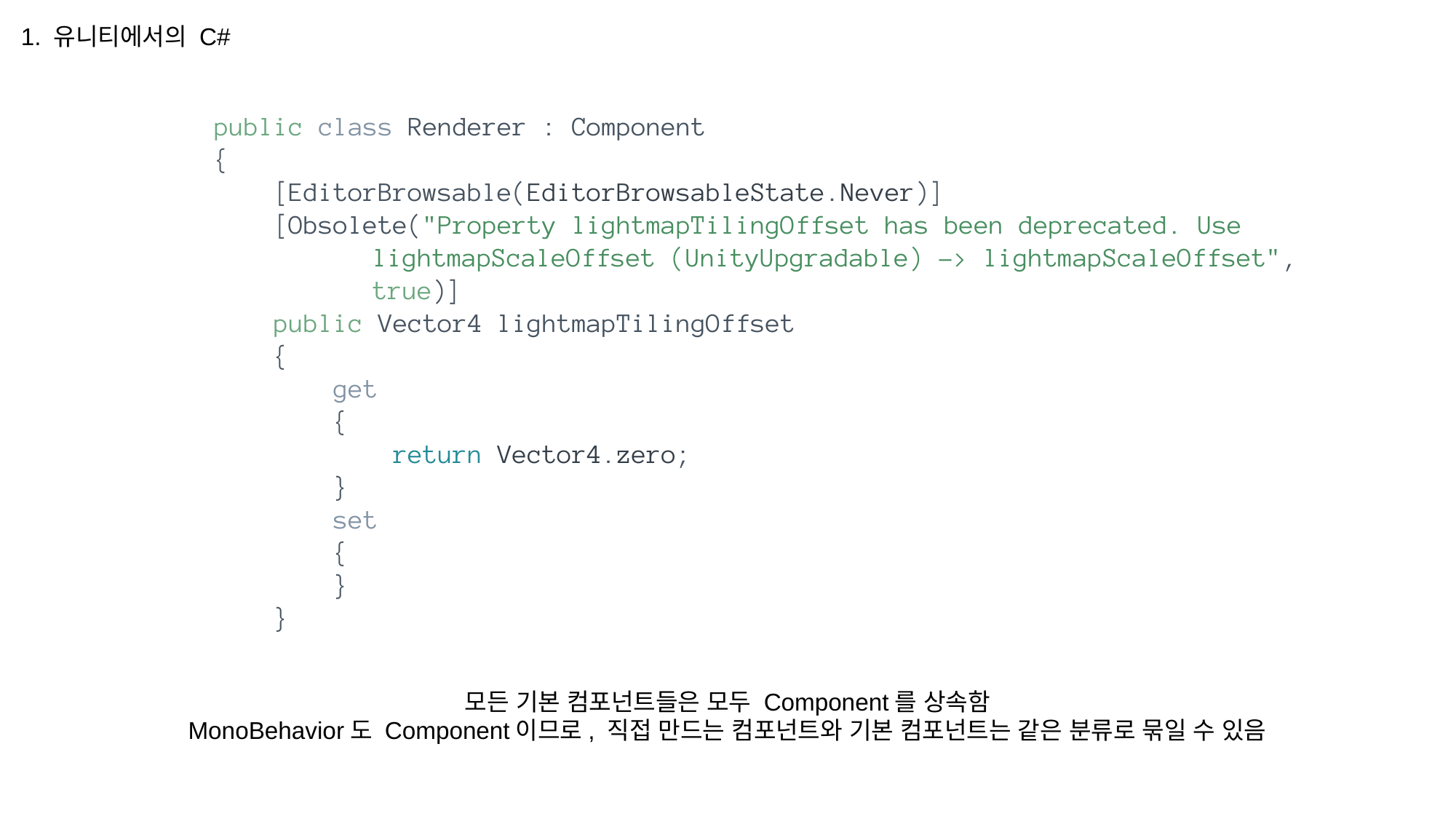

1. 유니티에서의 C#
    public class Renderer : Component
    {
        [EditorBrowsable(EditorBrowsableState.Never)]
        [Obsolete("Property lightmapTilingOffset has been deprecated. Use 		lightmapScaleOffset (UnityUpgradable) -> lightmapScaleOffset", 		true)]
        public Vector4 lightmapTilingOffset
        {
            get
            {
                return Vector4.zero;
            }
            set
            {
            }
        }
모든 기본 컴포넌트들은 모두 Component를 상속함
MonoBehavior도 Component이므로, 직접 만드는 컴포넌트와 기본 컴포넌트는 같은 분류로 묶일 수 있음